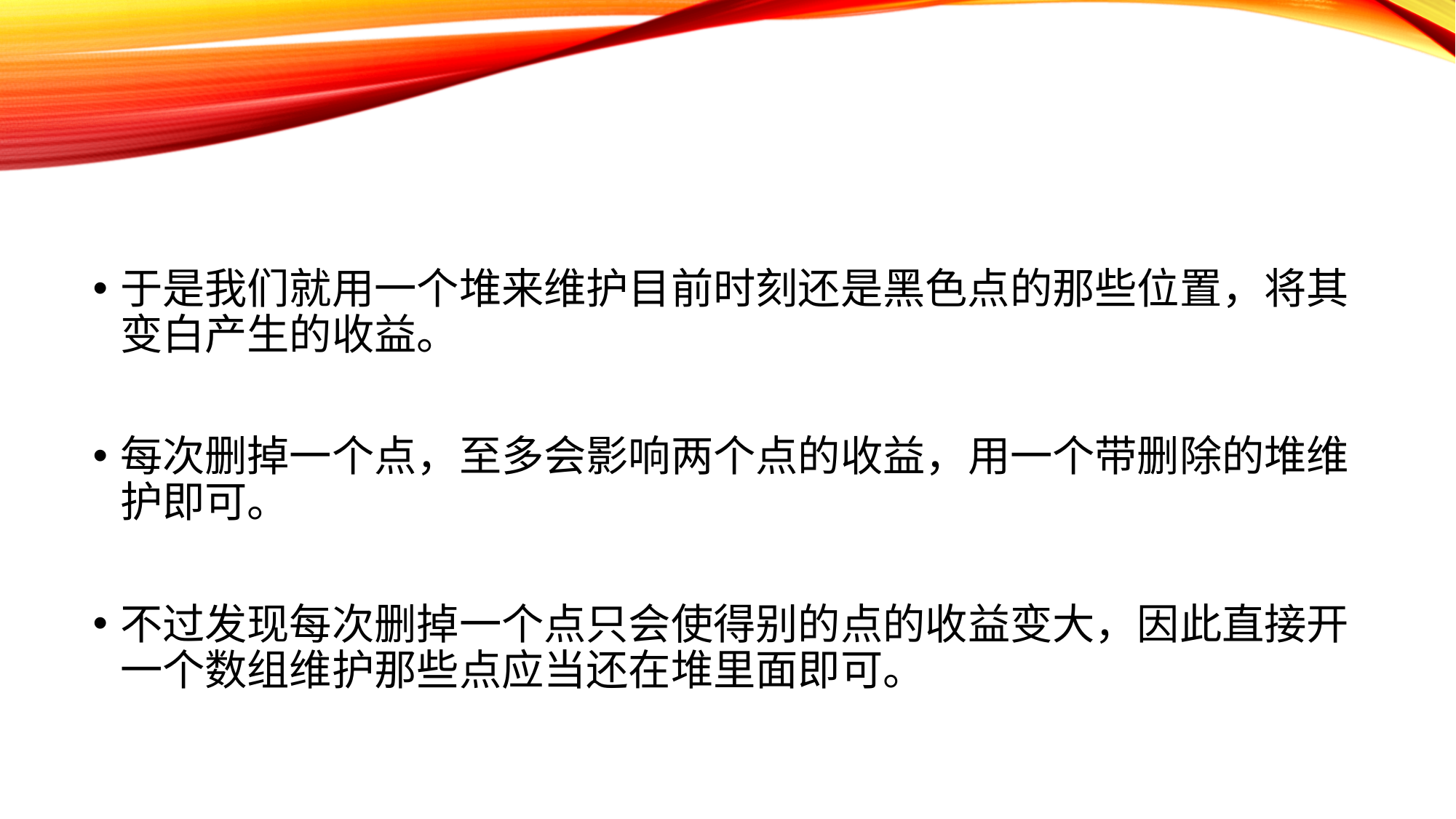

#
于是我们就用一个堆来维护目前时刻还是黑色点的那些位置，将其变白产生的收益。

每次删掉一个点，至多会影响两个点的收益，用一个带删除的堆维护即可。

不过发现每次删掉一个点只会使得别的点的收益变大，因此直接开一个数组维护那些点应当还在堆里面即可。